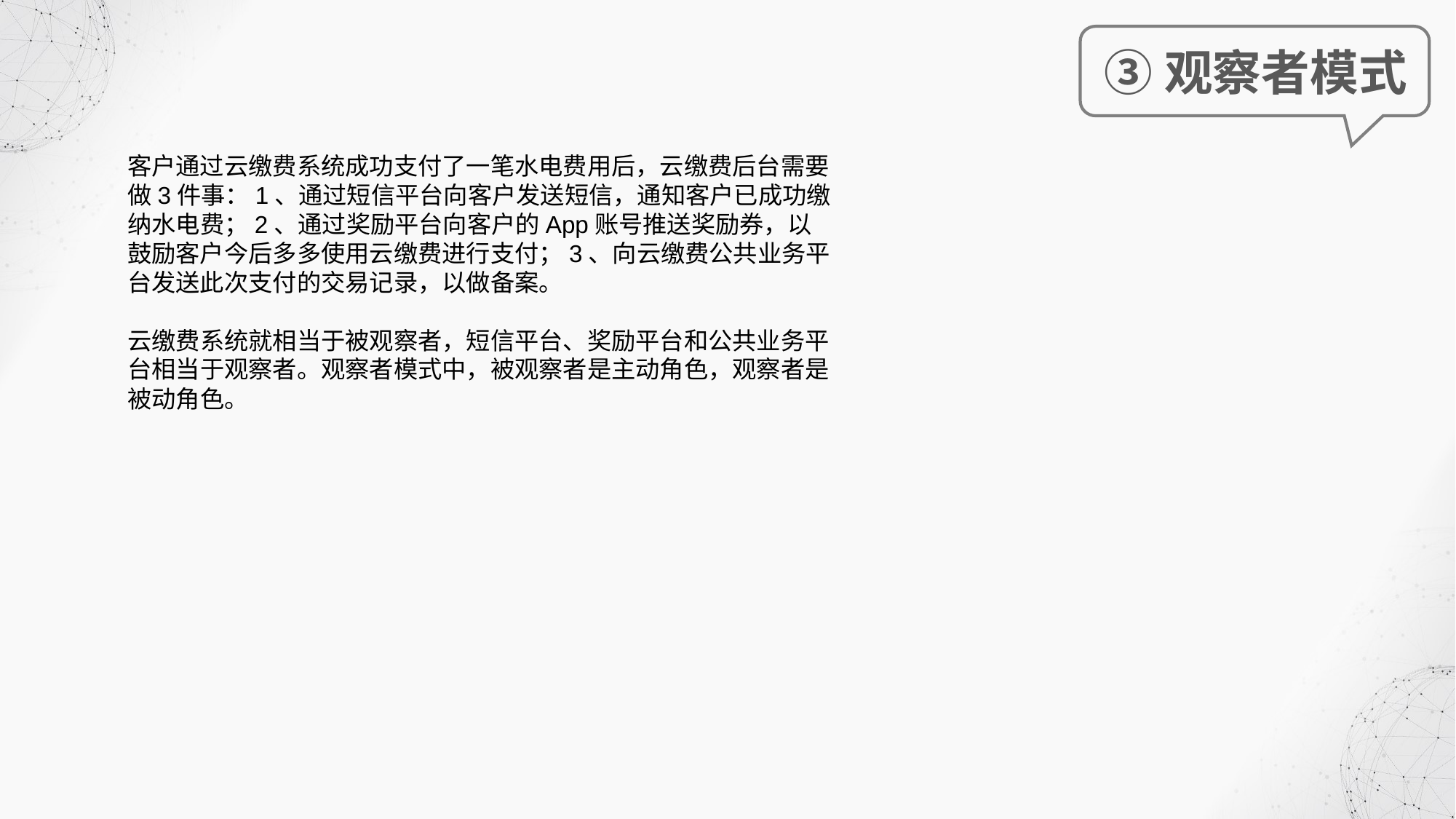

③观察者模式
客户通过云缴费系统成功支付了一笔水电费用后，云缴费后台需要做3件事：1、通过短信平台向客户发送短信，通知客户已成功缴纳水电费；2、通过奖励平台向客户的App账号推送奖励券，以鼓励客户今后多多使用云缴费进行支付；3、向云缴费公共业务平台发送此次支付的交易记录，以做备案。

云缴费系统就相当于被观察者，短信平台、奖励平台和公共业务平台相当于观察者。观察者模式中，被观察者是主动角色，观察者是被动角色。